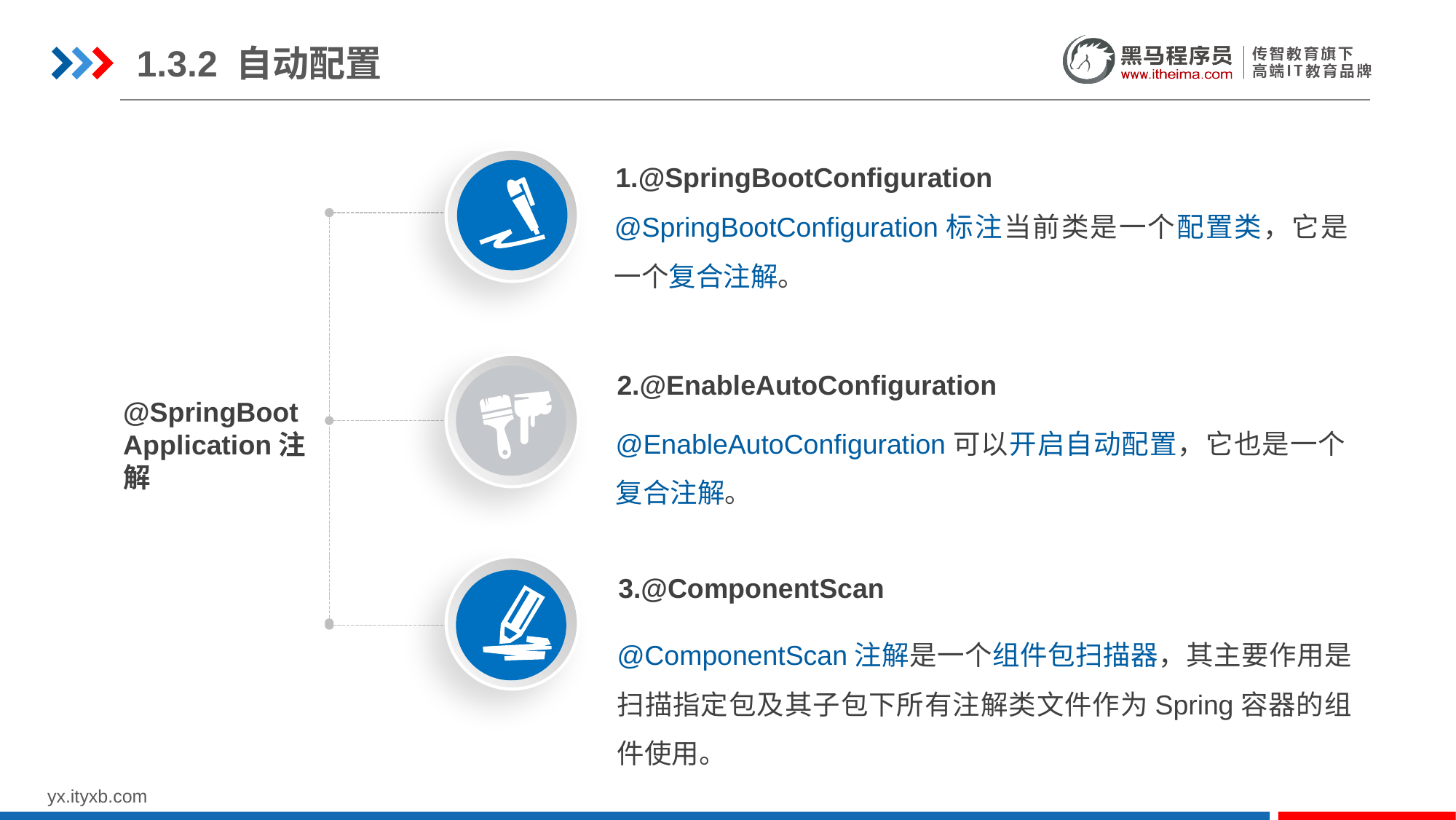

1.3.2 自动配置

1.@SpringBootConfiguration

@SpringBootConfiguration标注当前类是一个配置类，它是一个复合注解。

2.@EnableAutoConfiguration

@SpringBootApplication注解
@EnableAutoConfiguration可以开启自动配置，它也是一个复合注解。

3.@ComponentScan

@ComponentScan注解是一个组件包扫描器，其主要作用是扫描指定包及其子包下所有注解类文件作为Spring容器的组件使用。